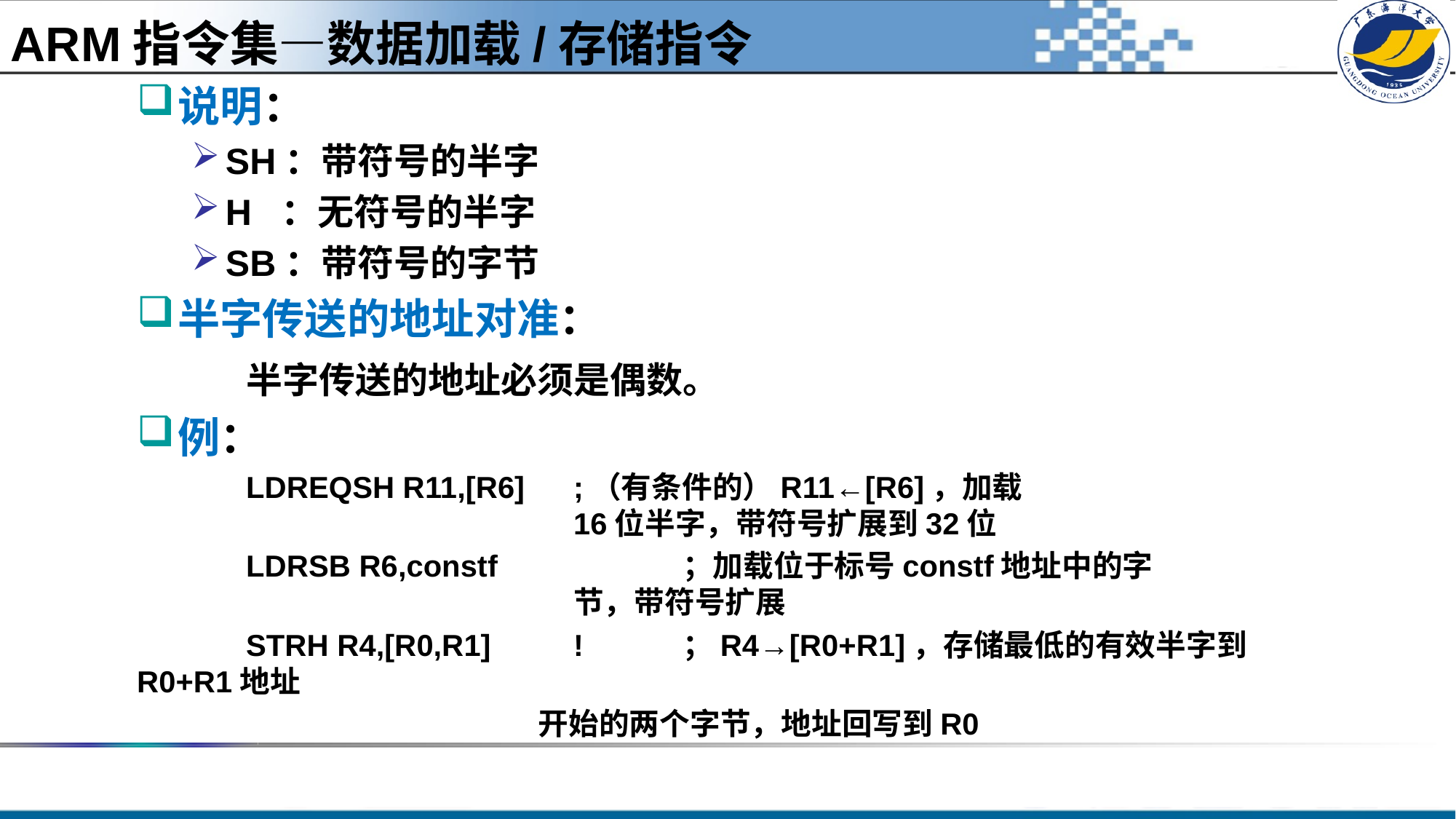

ARM指令集—数据加载/存储指令
说明：
SH：带符号的半字
H  ：无符号的半字
SB：带符号的字节
半字传送的地址对准：
	半字传送的地址必须是偶数。
例：
	LDREQSH R11,[R6]	;（有条件的）R11←[R6]，加载
				16位半字，带符号扩展到32位
	LDRSB R6,constf		；加载位于标号constf地址中的字
				节，带符号扩展
	STRH R4,[R0,R1]	!	；R4→[R0+R1]，存储最低的有效半字到R0+R1地址
                                                         开始的两个字节，地址回写到R0
72